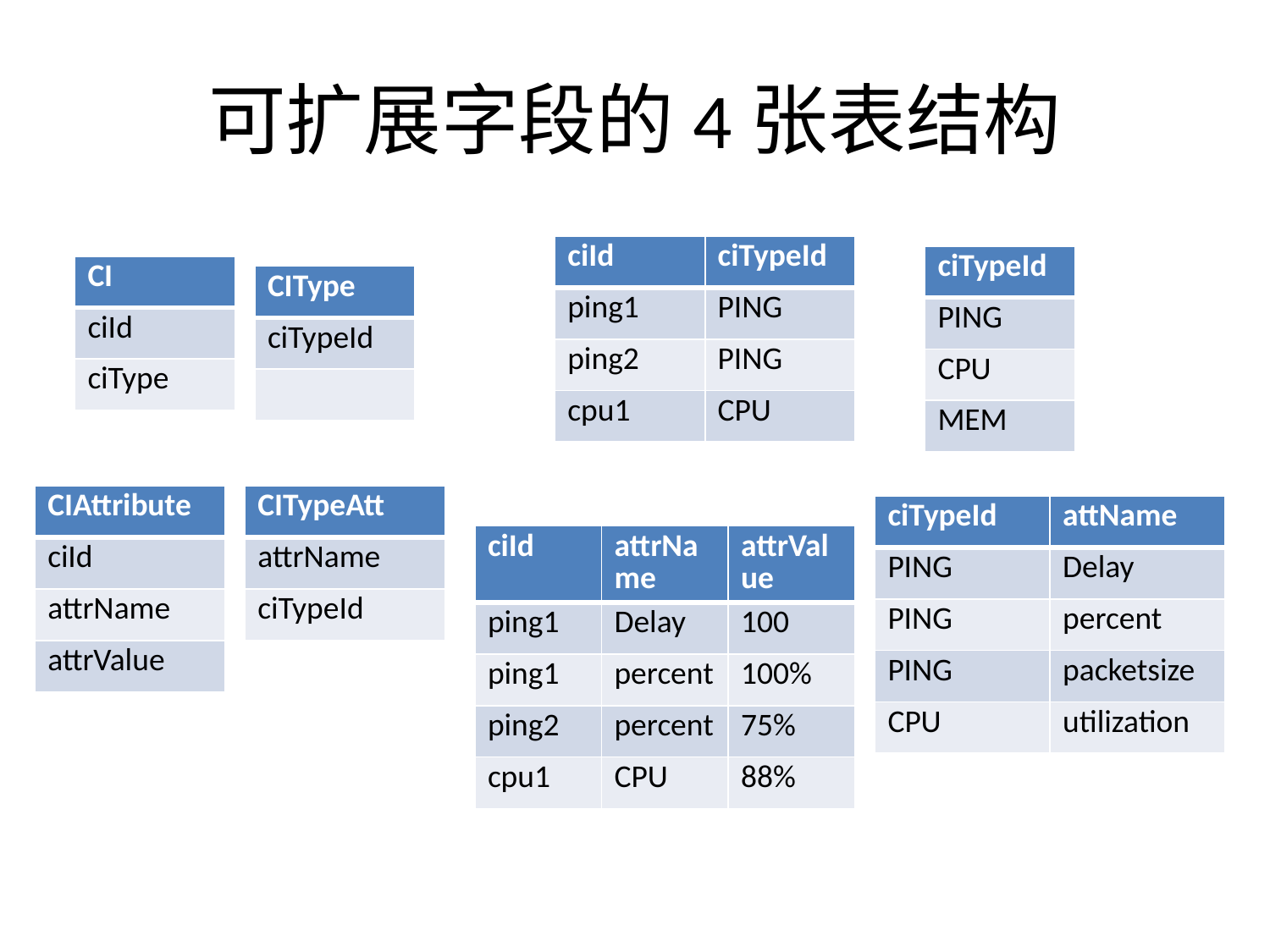

# 可扩展字段的4张表结构
| ciId | ciTypeId |
| --- | --- |
| ping1 | PING |
| ping2 | PING |
| cpu1 | CPU |
| ciTypeId |
| --- |
| PING |
| CPU |
| MEM |
| CI |
| --- |
| ciId |
| ciType |
| CIType |
| --- |
| ciTypeId |
|  |
| CIAttribute |
| --- |
| ciId |
| attrName |
| attrValue |
| CITypeAtt |
| --- |
| attrName |
| ciTypeId |
| ciTypeId | attName |
| --- | --- |
| PING | Delay |
| PING | percent |
| PING | packetsize |
| CPU | utilization |
| ciId | attrName | attrValue |
| --- | --- | --- |
| ping1 | Delay | 100 |
| ping1 | percent | 100% |
| ping2 | percent | 75% |
| cpu1 | CPU | 88% |